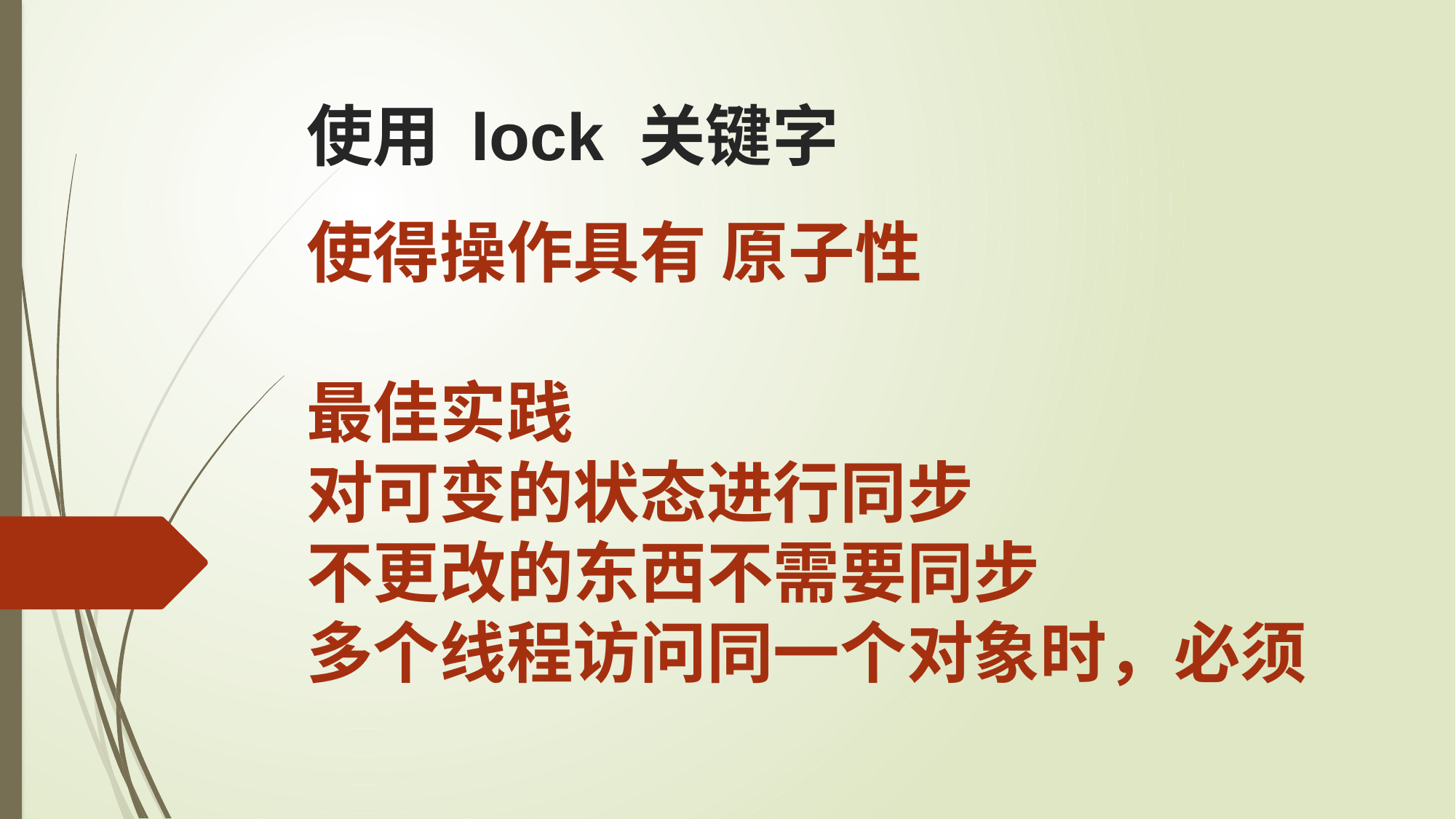

使用 lock 关键字

使得操作具有 原子性

最佳实践
对可变的状态进行同步
不更改的东西不需要同步
多个线程访问同一个对象时，必须